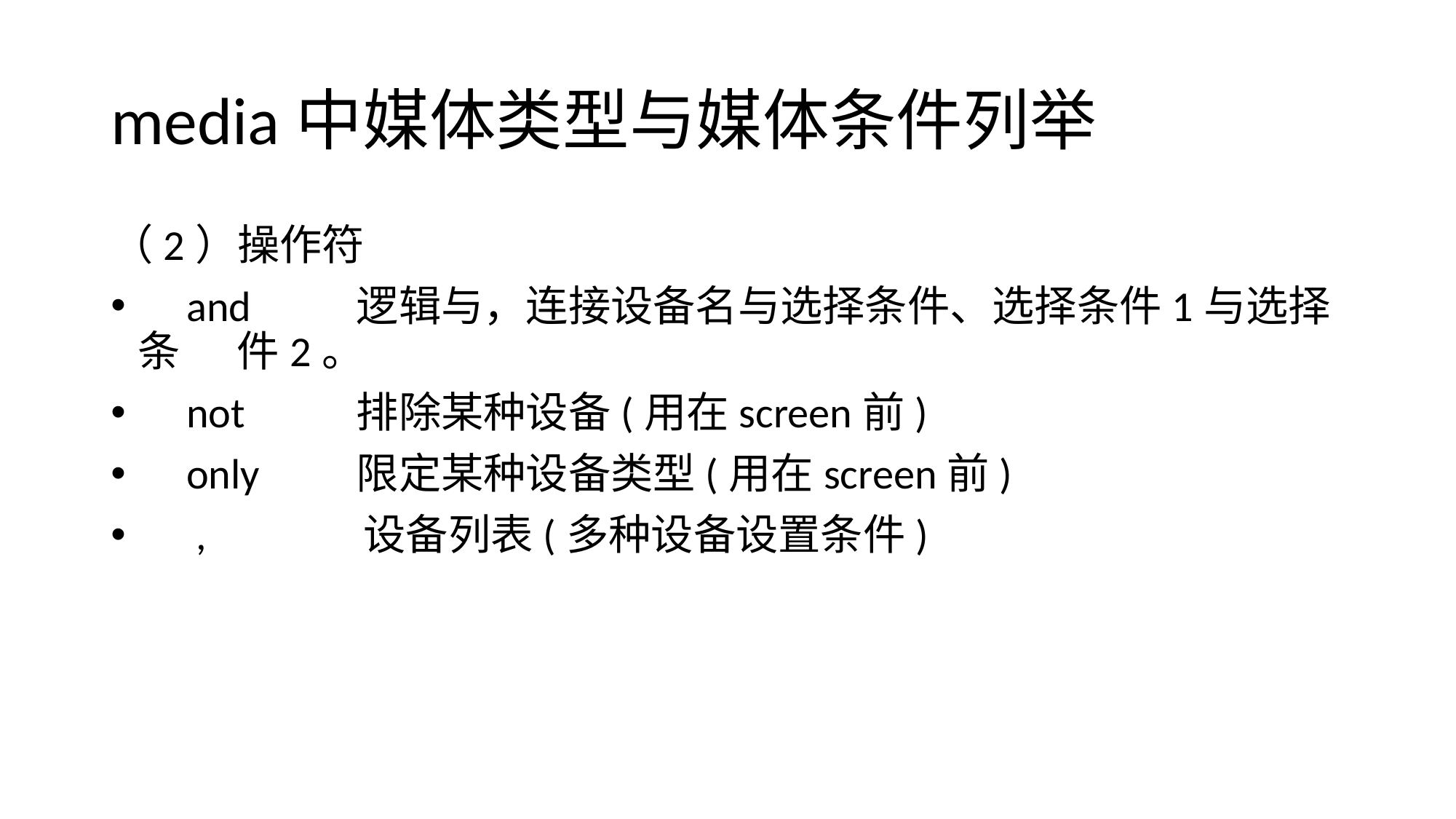

# media中媒体类型与媒体条件列举
（2）操作符
     and 	逻辑与，连接设备名与选择条件、选择条件1与选择条      件2。
     not 	排除某种设备(用在screen前)
     only	限定某种设备类型(用在screen前)
      , 	           设备列表(多种设备设置条件)